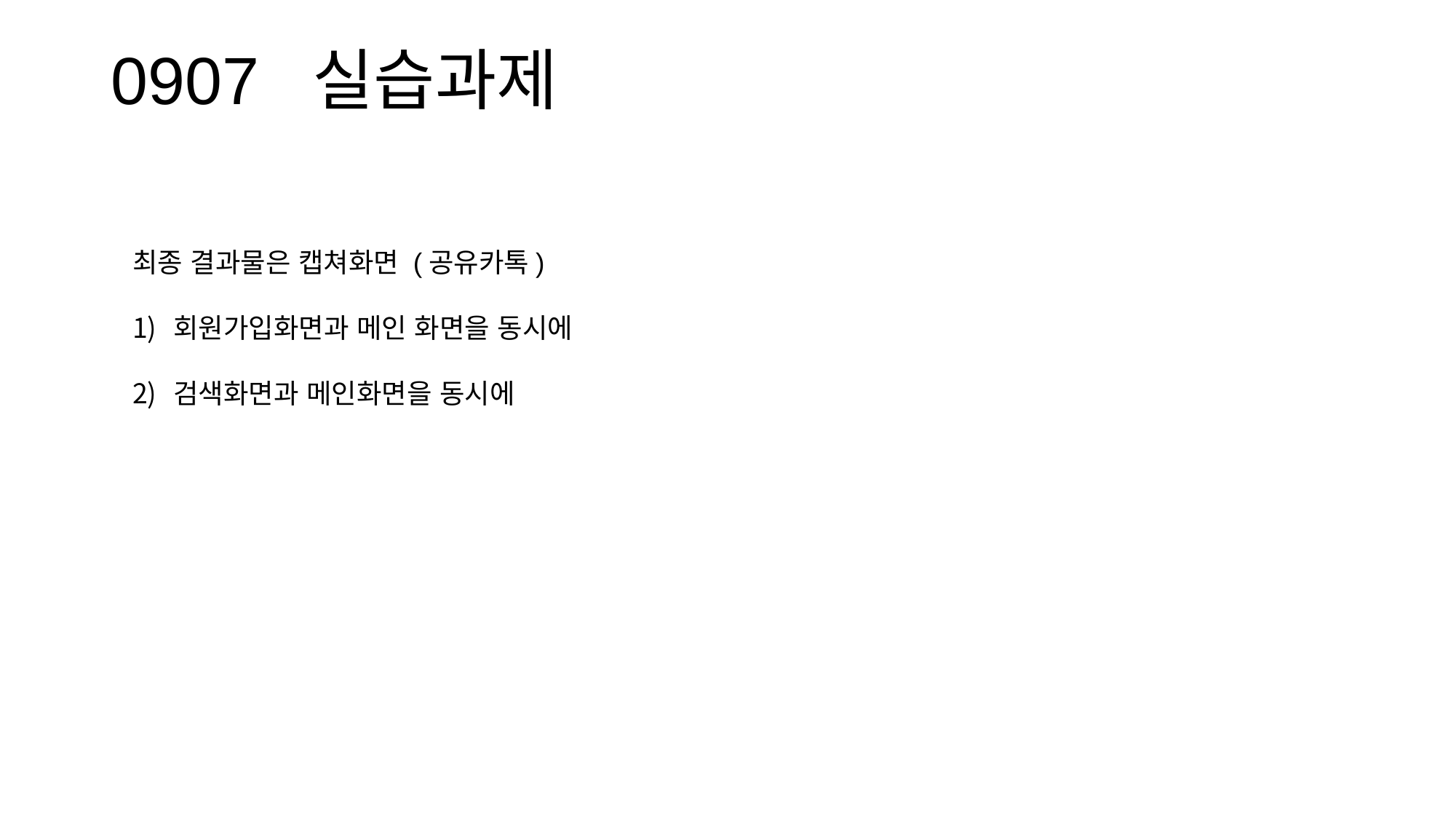

# 0907  실습과제
최종 결과물은 캡쳐화면 (공유카톡)

회원가입화면과 메인 화면을 동시에

검색화면과 메인화면을 동시에